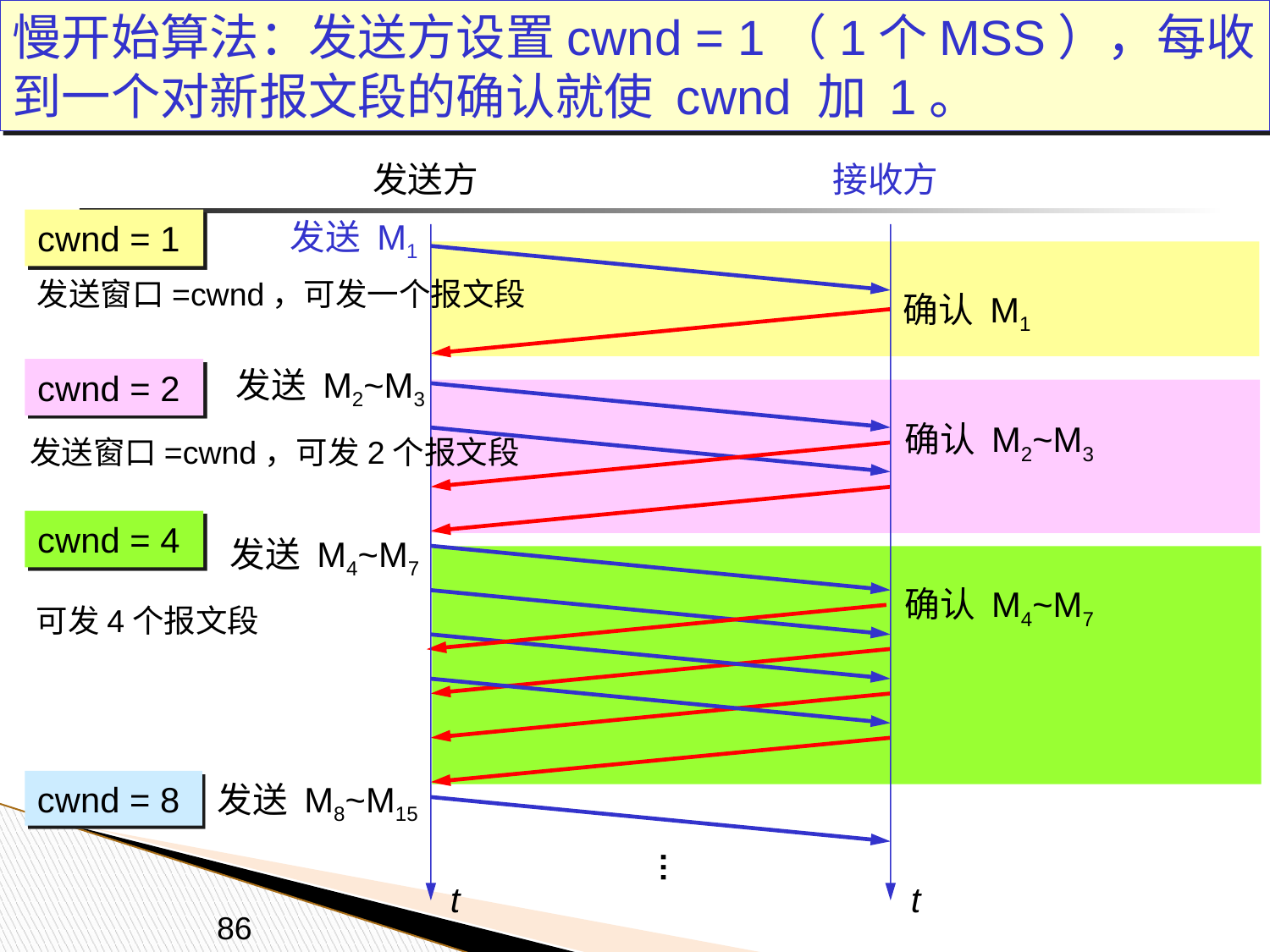

慢开始算法：发送方设置cwnd = 1（1个MSS），每收到一个对新报文段的确认就使 cwnd 加 1。
接收方
发送方
发送 M1

cwnd = 1

发送窗口=cwnd，可发一个报文段
 确认 M1

发送 M2~M3

 确认 M2~M3

cwnd = 2
发送窗口=cwnd，可发2个报文段
cwnd = 4
发送 M4~M7

 确认 M4~M7

可发4个报文段
cwnd = 8
发送 M8~M15

…
t
t
86